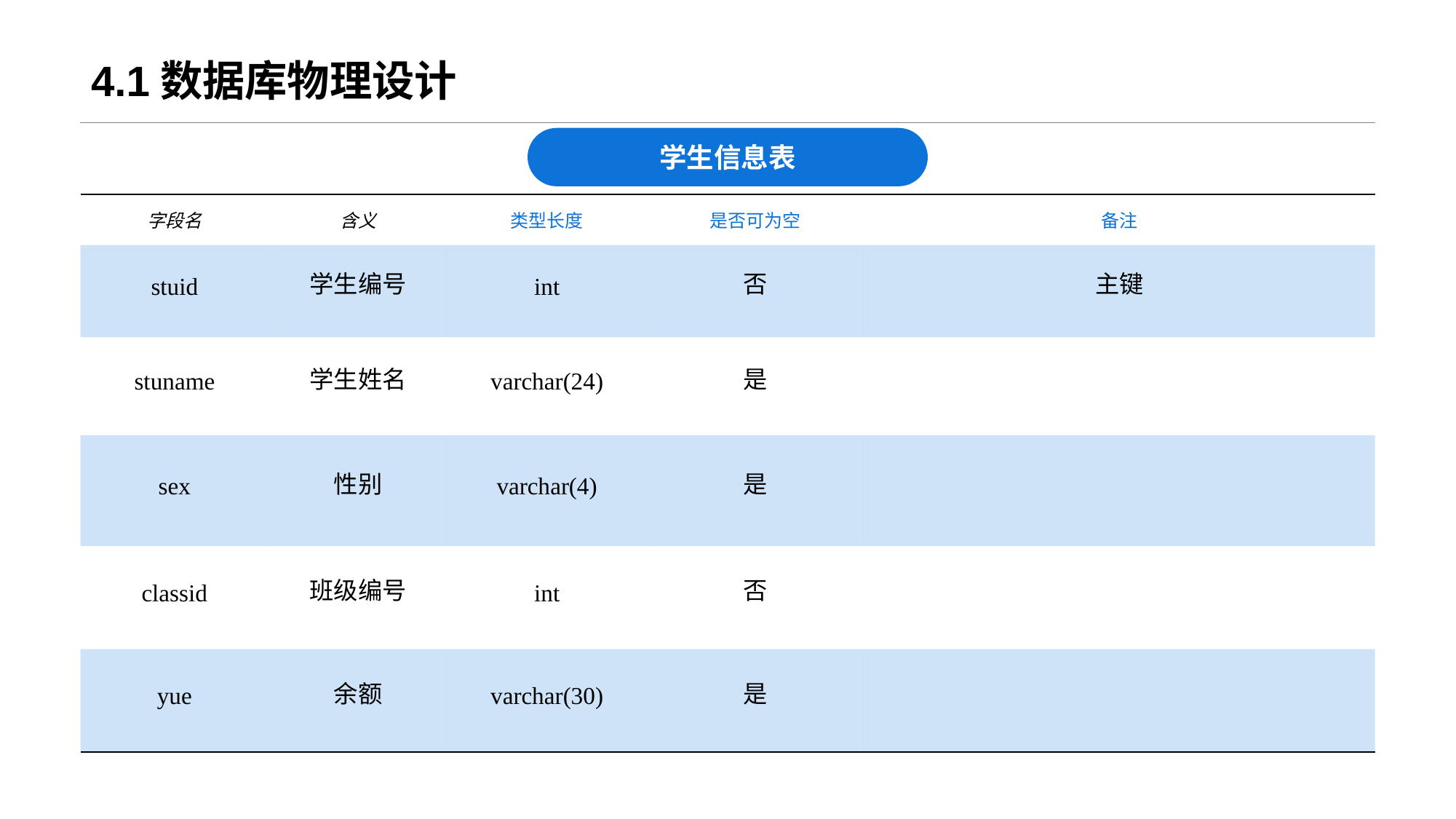

# 4.1数据库物理设计
学生信息表
| 字段名 | 含义 | 类型长度 | 是否可为空 | 备注 |
| --- | --- | --- | --- | --- |
| stuid | 学生编号 | int | 否 | 主键 |
| stuname | 学生姓名 | varchar(24) | 是 |  |
| sex | 性别 | varchar(4) | 是 |  |
| classid | 班级编号 | int | 否 |  |
| yue | 余额 | varchar(30) | 是 |  |